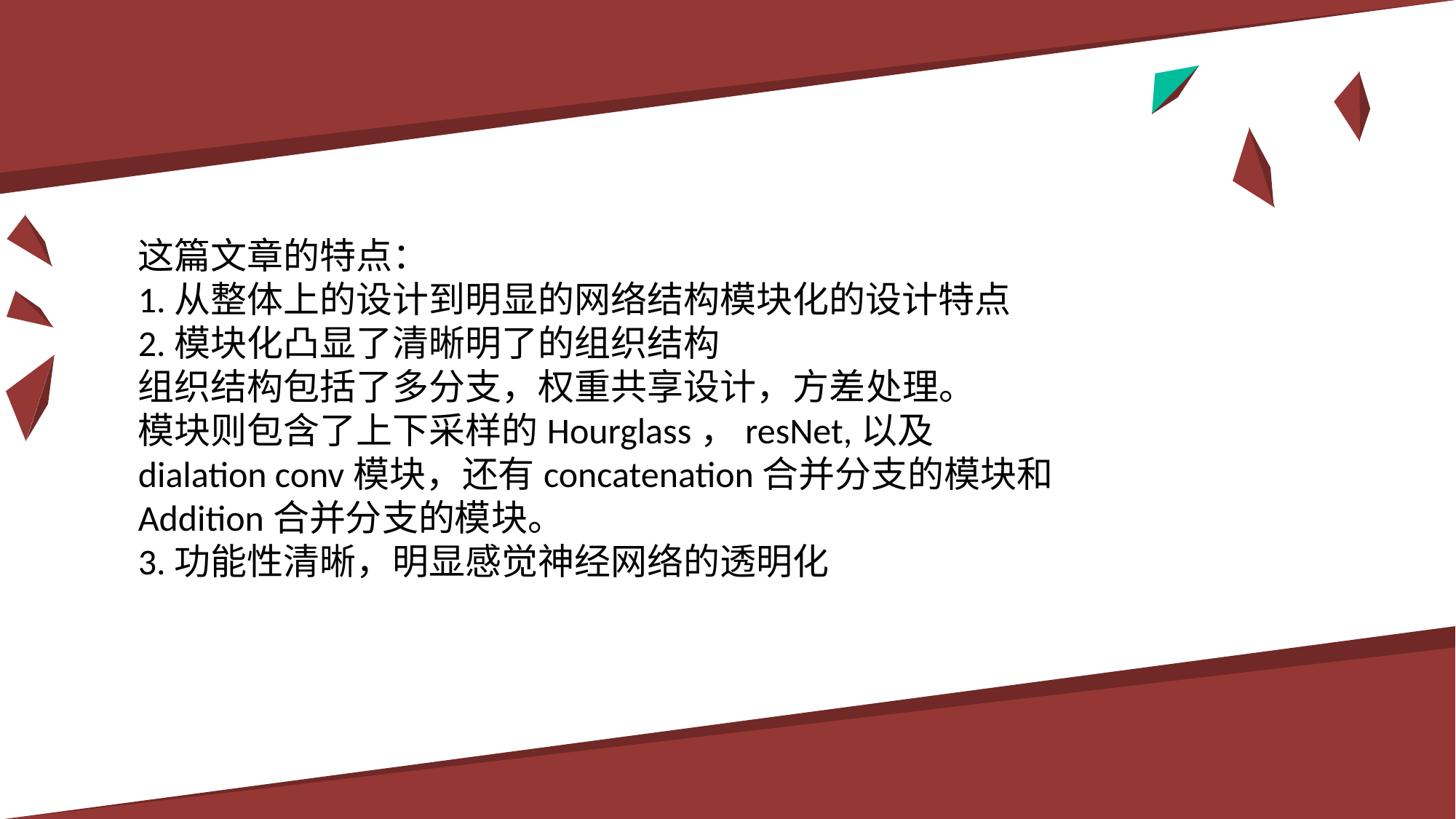

这篇文章的特点：
1.从整体上的设计到明显的网络结构模块化的设计特点
2.模块化凸显了清晰明了的组织结构
组织结构包括了多分支，权重共享设计，方差处理。
模块则包含了上下采样的Hourglass，resNet,以及dialation conv模块，还有concatenation合并分支的模块和Addition合并分支的模块。
3.功能性清晰，明显感觉神经网络的透明化